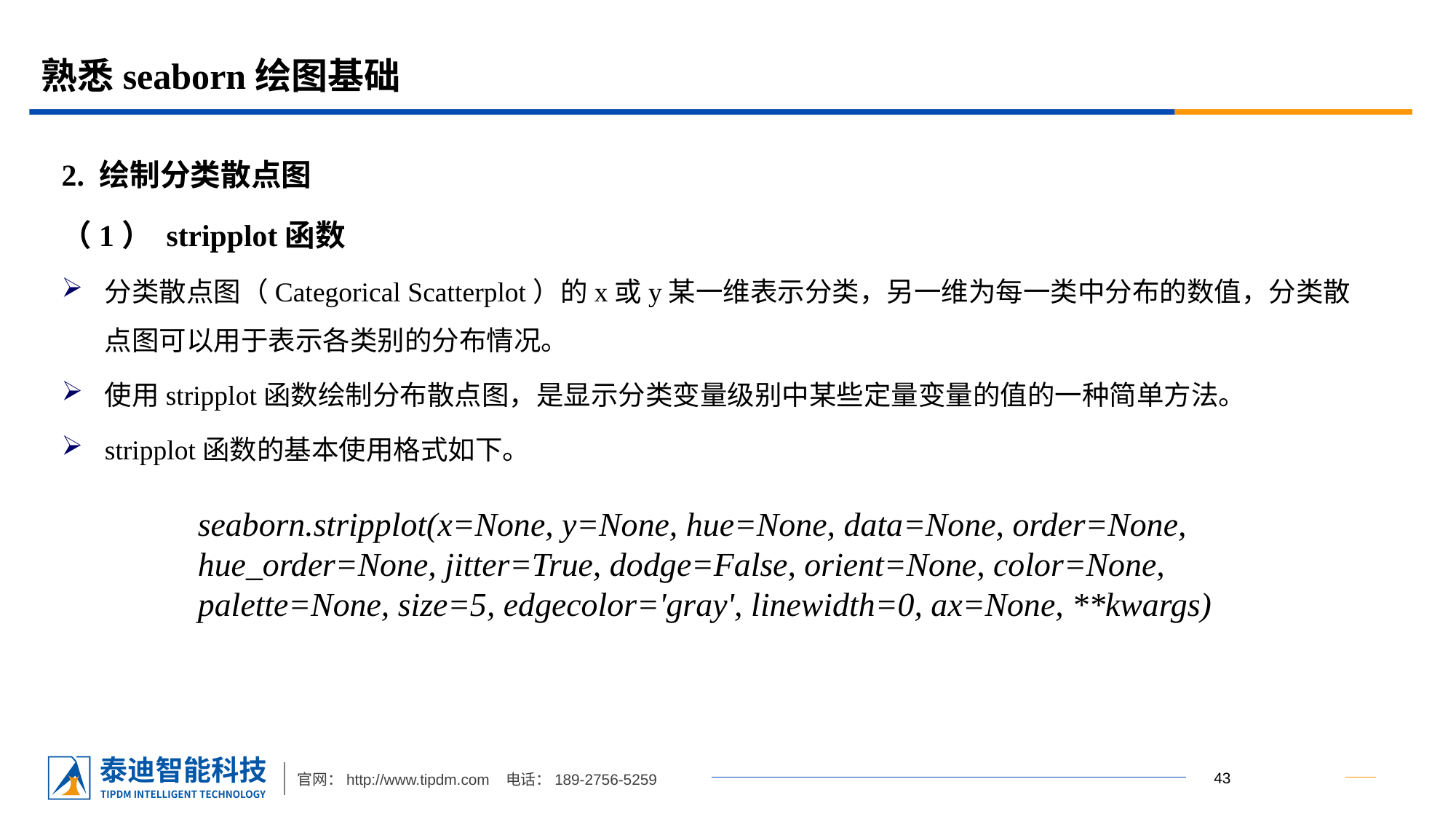

# 熟悉seaborn绘图基础
2. 绘制分类散点图
（1） stripplot函数
分类散点图（Categorical Scatterplot）的x或y某一维表示分类，另一维为每一类中分布的数值，分类散点图可以用于表示各类别的分布情况。
使用stripplot函数绘制分布散点图，是显示分类变量级别中某些定量变量的值的一种简单方法。
stripplot函数的基本使用格式如下。
seaborn.stripplot(x=None, y=None, hue=None, data=None, order=None, hue_order=None, jitter=True, dodge=False, orient=None, color=None, palette=None, size=5, edgecolor='gray', linewidth=0, ax=None, **kwargs)